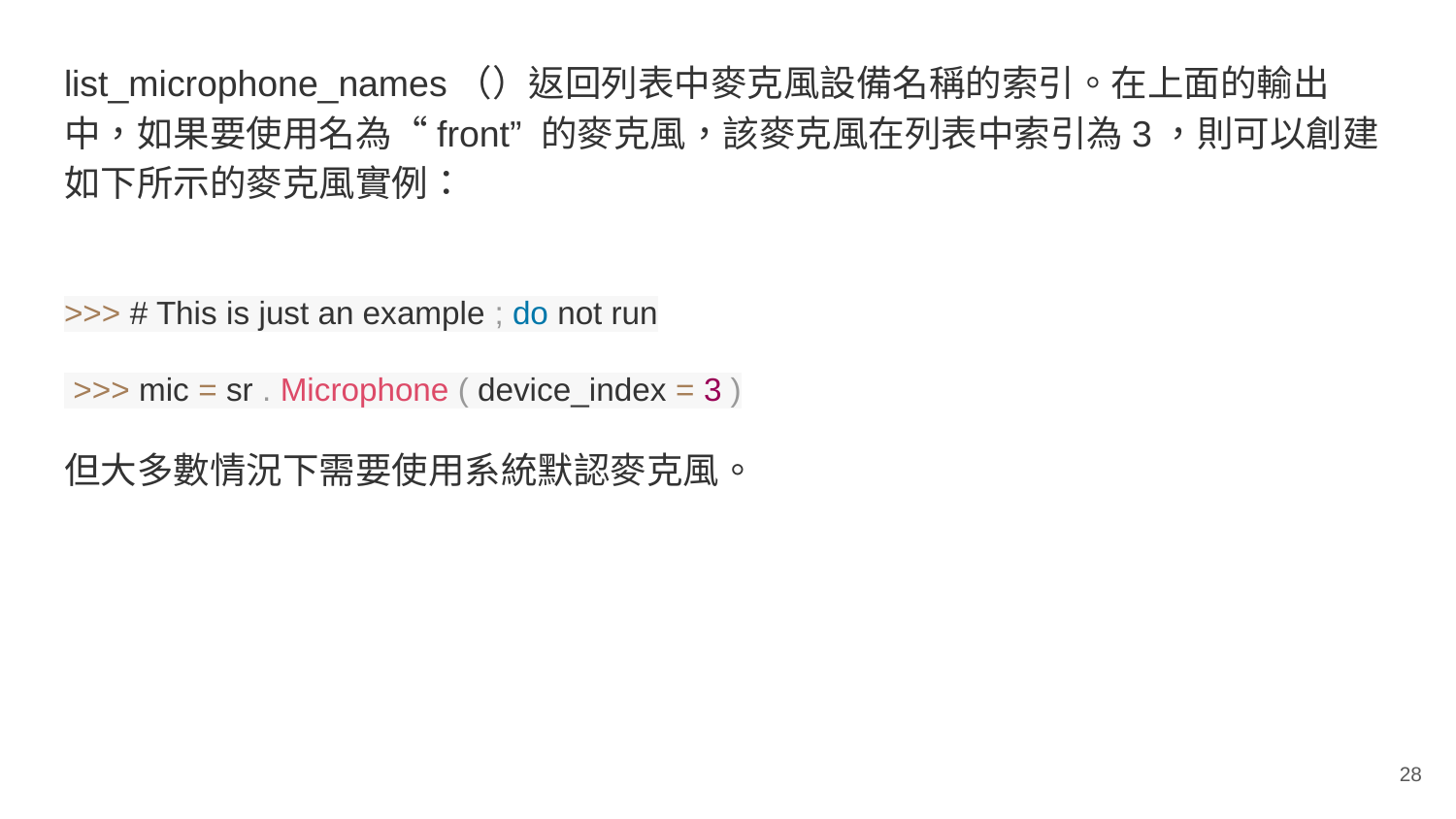

list_microphone_names（）返回列表中麥克風設備名稱的索引。在上面的輸出中，如果要使用名為“front” 的麥克風，該麥克風在列表中索引為3，則可以創建如下所示的麥克風實例：
>>> # This is just an example ; do not run
 >>> mic = sr . Microphone ( device_index = 3 )
但大多數情況下需要使用系統默認麥克風。
28